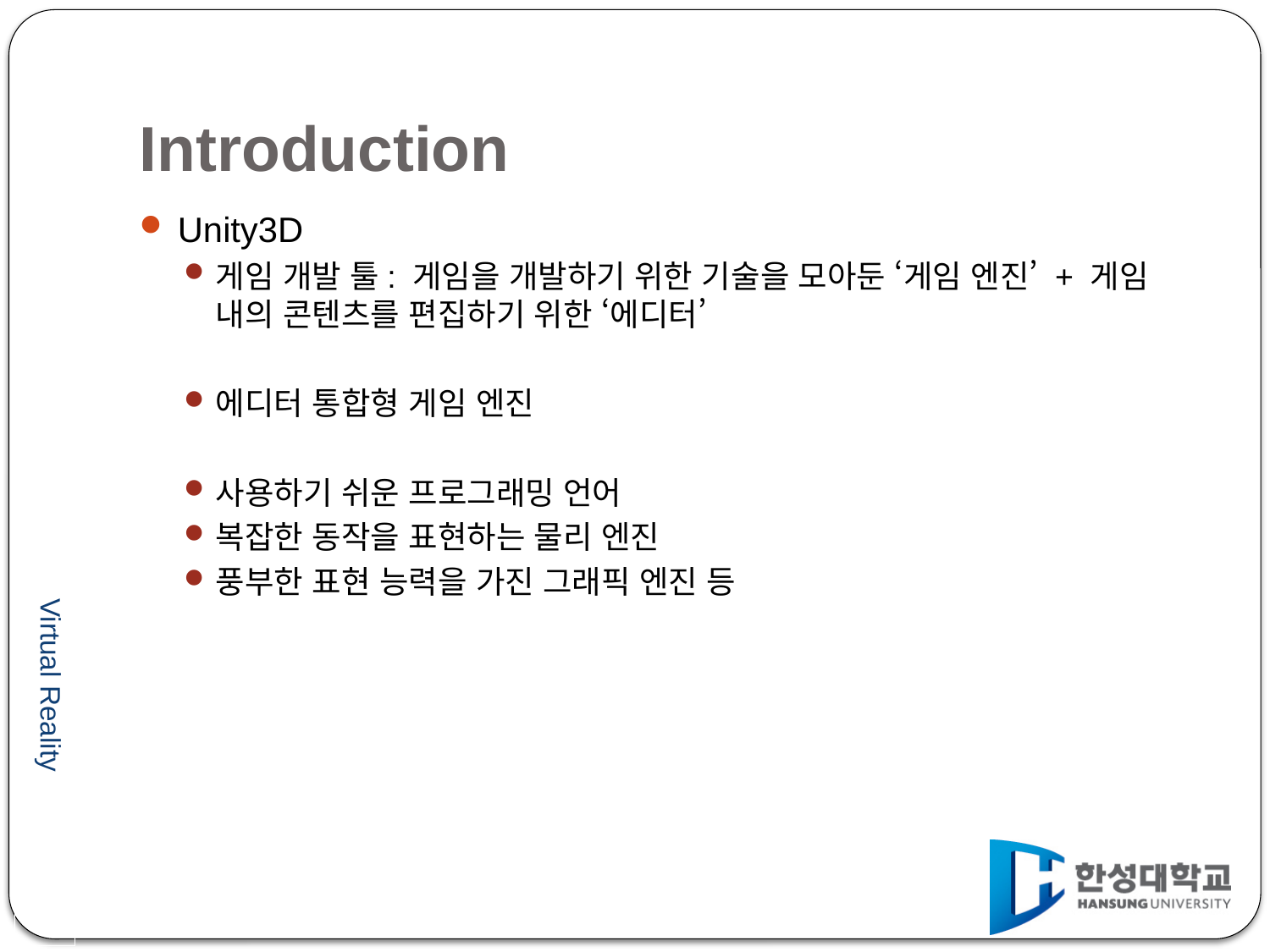

# Introduction
Unity3D
게임 개발 툴: 게임을 개발하기 위한 기술을 모아둔 ‘게임 엔진’ + 게임 내의 콘텐츠를 편집하기 위한 ‘에디터’

에디터 통합형 게임 엔진

사용하기 쉬운 프로그래밍 언어
복잡한 동작을 표현하는 물리 엔진
풍부한 표현 능력을 가진 그래픽 엔진 등